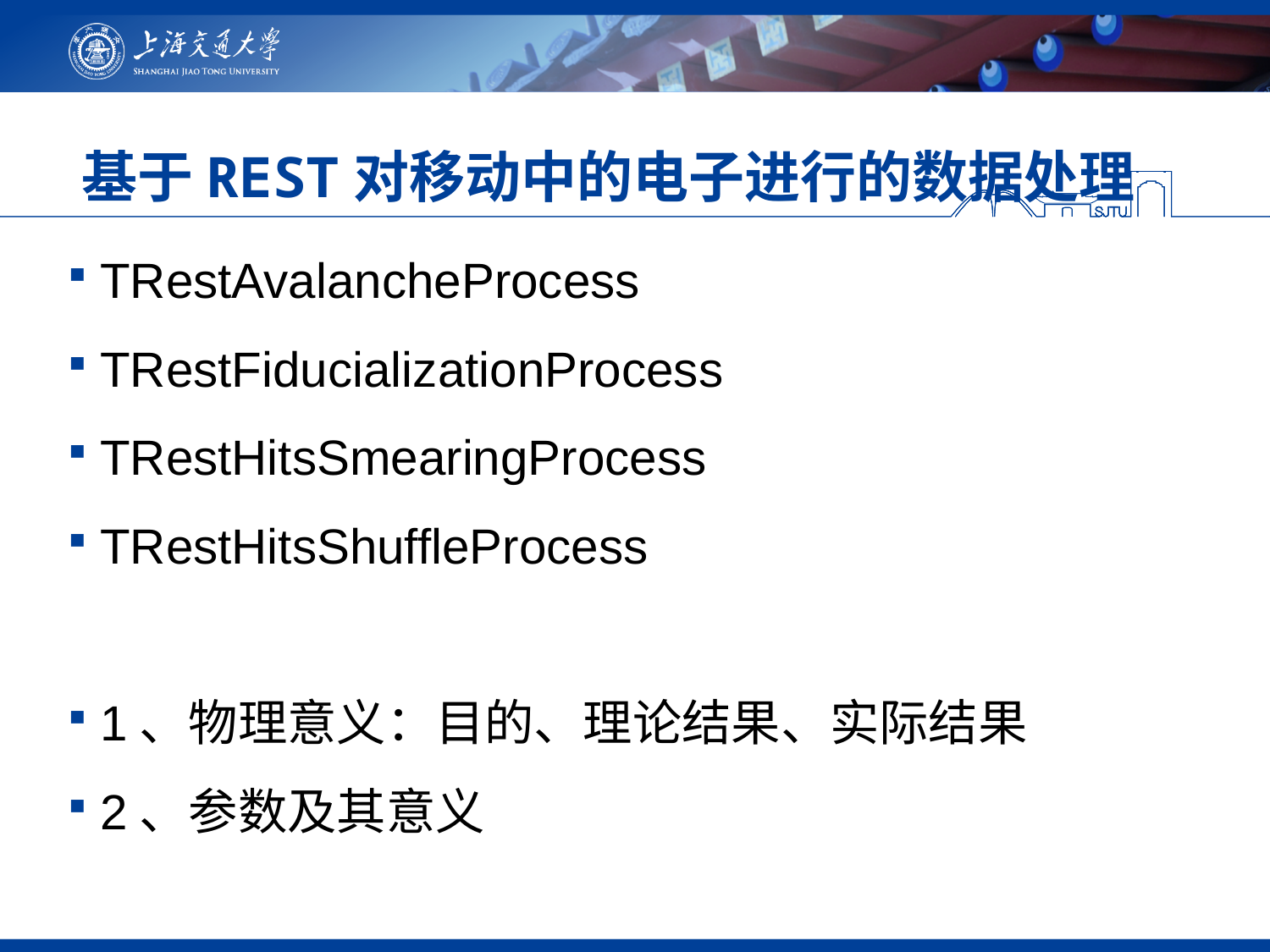

基于REST对移动中的电子进行的数据处理
TRestAvalancheProcess
TRestFiducializationProcess
TRestHitsSmearingProcess
TRestHitsShuffleProcess

1、物理意义：目的、理论结果、实际结果
2、参数及其意义

8